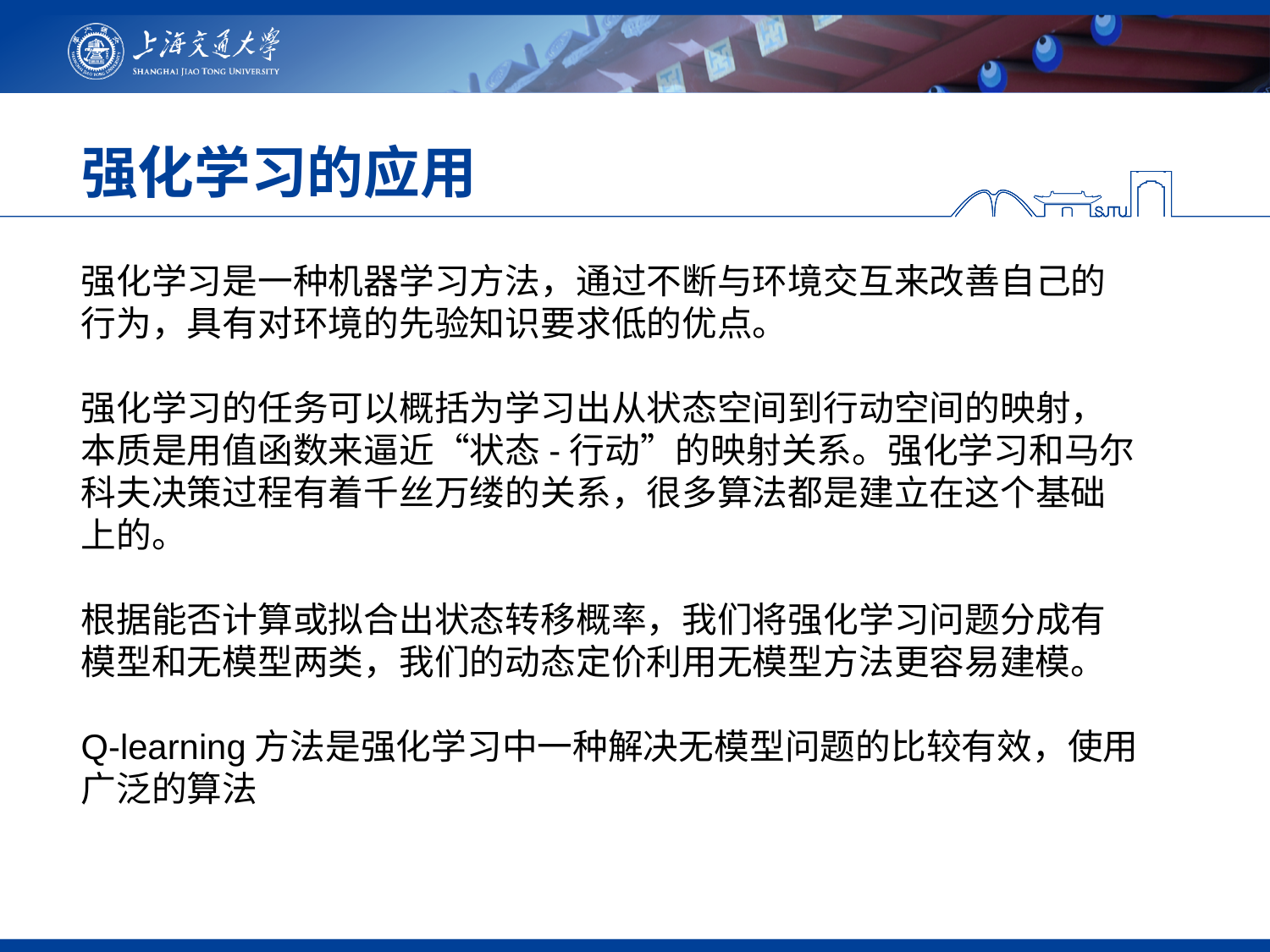

# 强化学习的应用
强化学习是一种机器学习方法，通过不断与环境交互来改善自己的行为，具有对环境的先验知识要求低的优点。

强化学习的任务可以概括为学习出从状态空间到行动空间的映射，本质是用值函数来逼近“状态-行动”的映射关系。强化学习和马尔科夫决策过程有着千丝万缕的关系，很多算法都是建立在这个基础上的。

根据能否计算或拟合出状态转移概率，我们将强化学习问题分成有模型和无模型两类，我们的动态定价利用无模型方法更容易建模。

Q-learning方法是强化学习中一种解决无模型问题的比较有效，使用广泛的算法